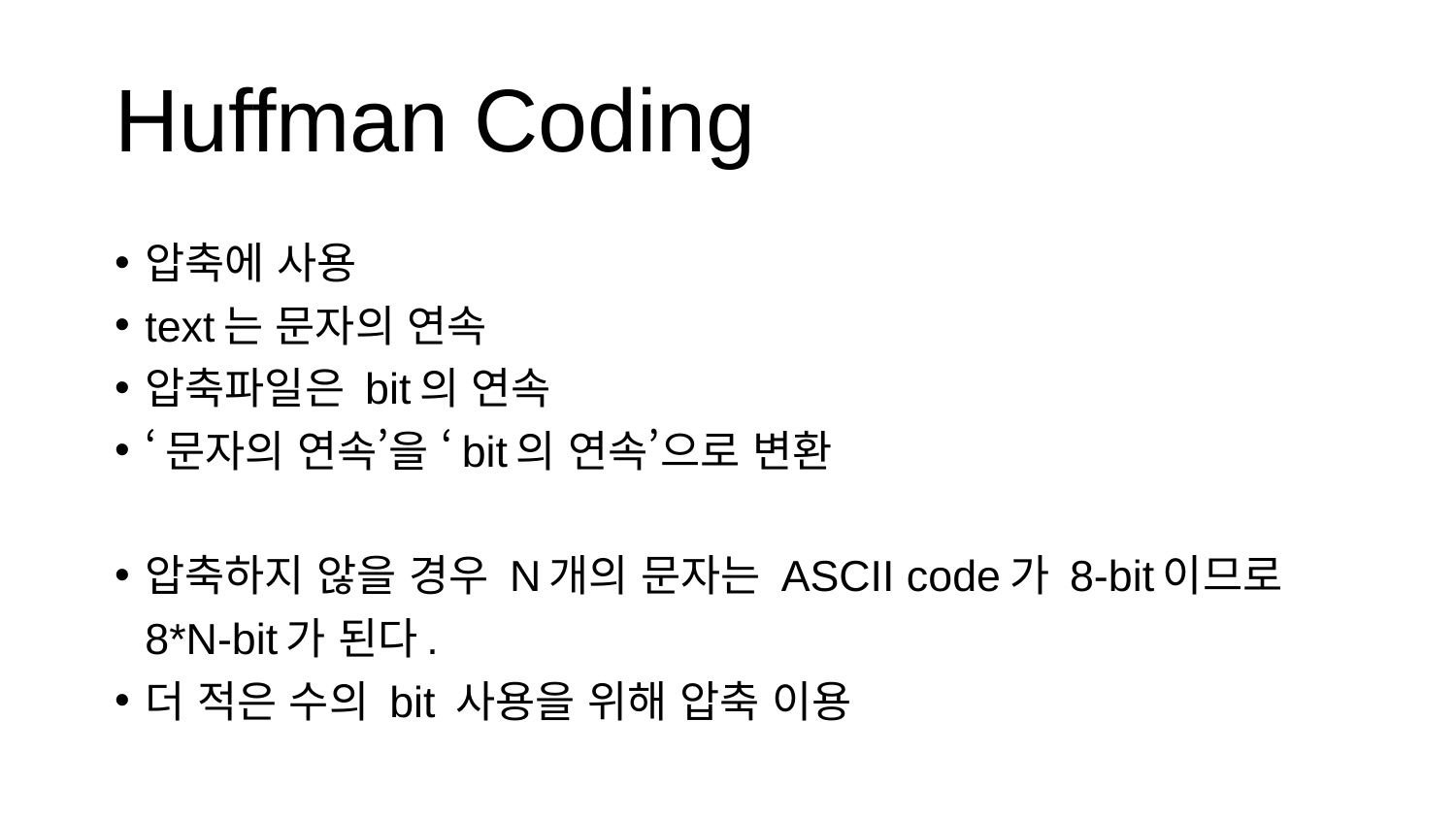

# Huffman Coding
압축에 사용
text는 문자의 연속
압축파일은 bit의 연속
‘문자의 연속’을 ‘bit의 연속’으로 변환

압축하지 않을 경우 N개의 문자는 ASCII code가 8-bit이므로 8*N-bit가 된다.
더 적은 수의 bit 사용을 위해 압축 이용